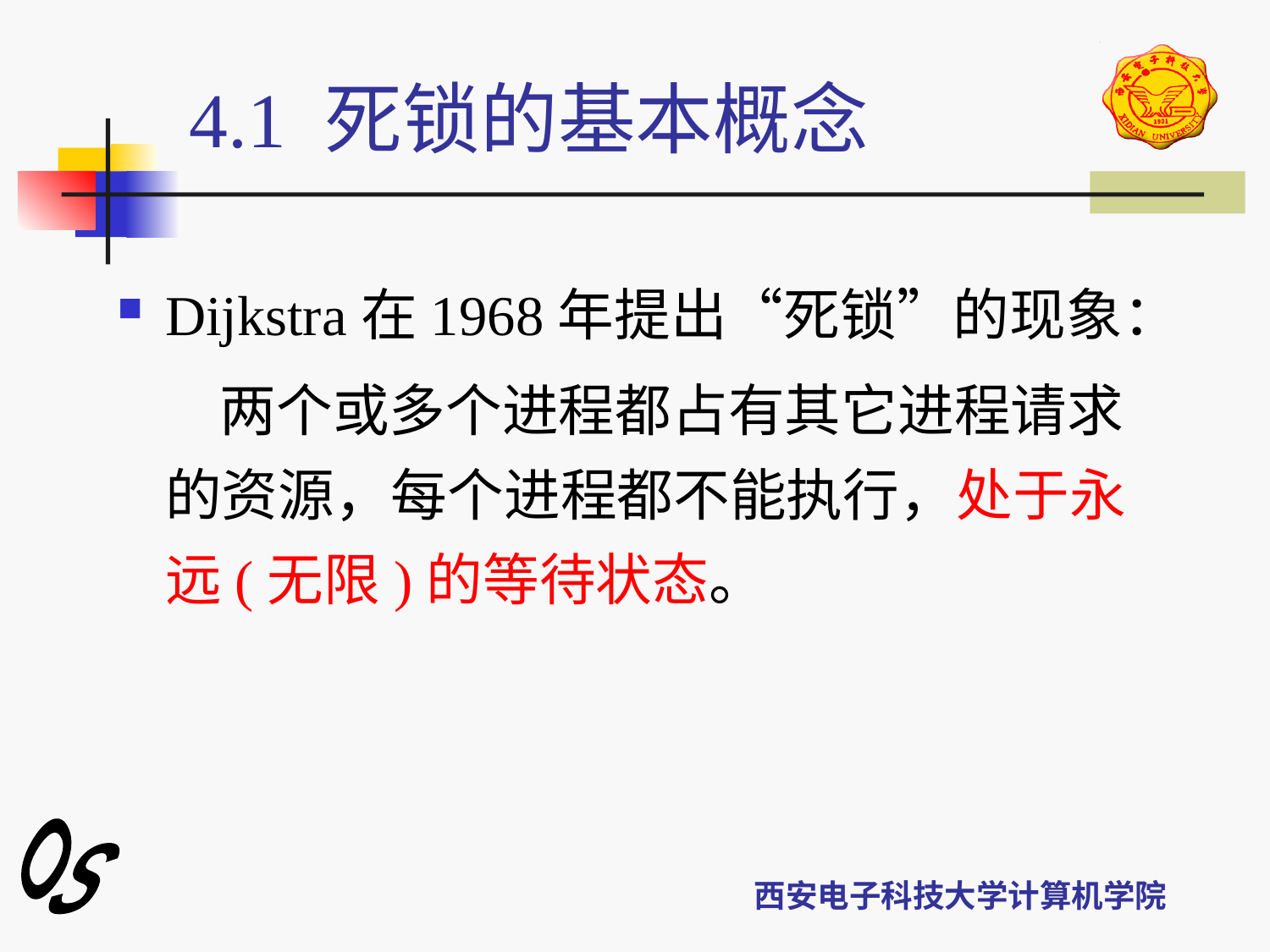

# 4.1 死锁的基本概念
Dijkstra在1968年提出“死锁”的现象：
       两个或多个进程都占有其它进程请求的资源，每个进程都不能执行，处于永远(无限)的等待状态。
3